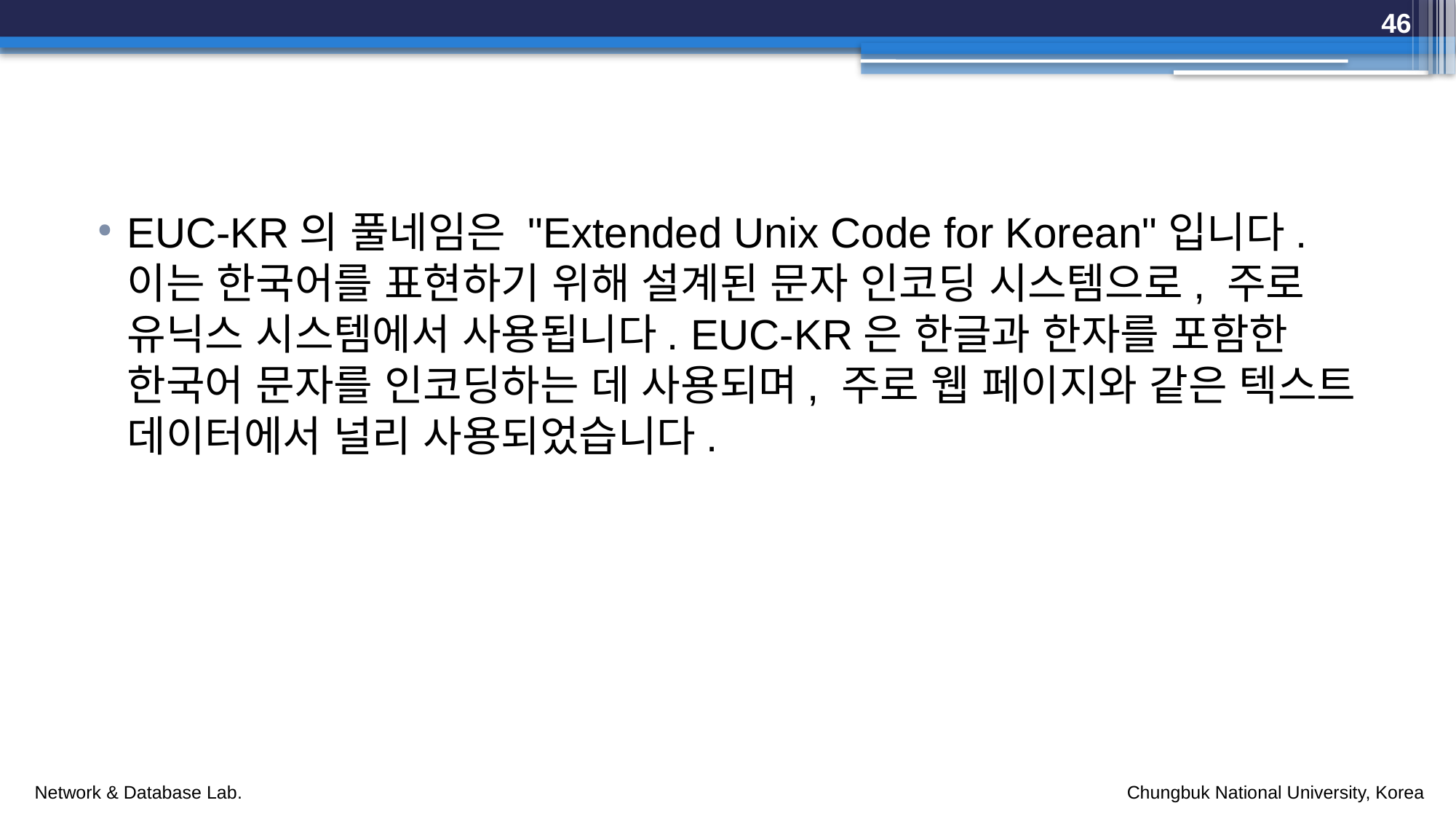

46
#
EUC-KR의 풀네임은 "Extended Unix Code for Korean"입니다. 이는 한국어를 표현하기 위해 설계된 문자 인코딩 시스템으로, 주로 유닉스 시스템에서 사용됩니다. EUC-KR은 한글과 한자를 포함한 한국어 문자를 인코딩하는 데 사용되며, 주로 웹 페이지와 같은 텍스트 데이터에서 널리 사용되었습니다.